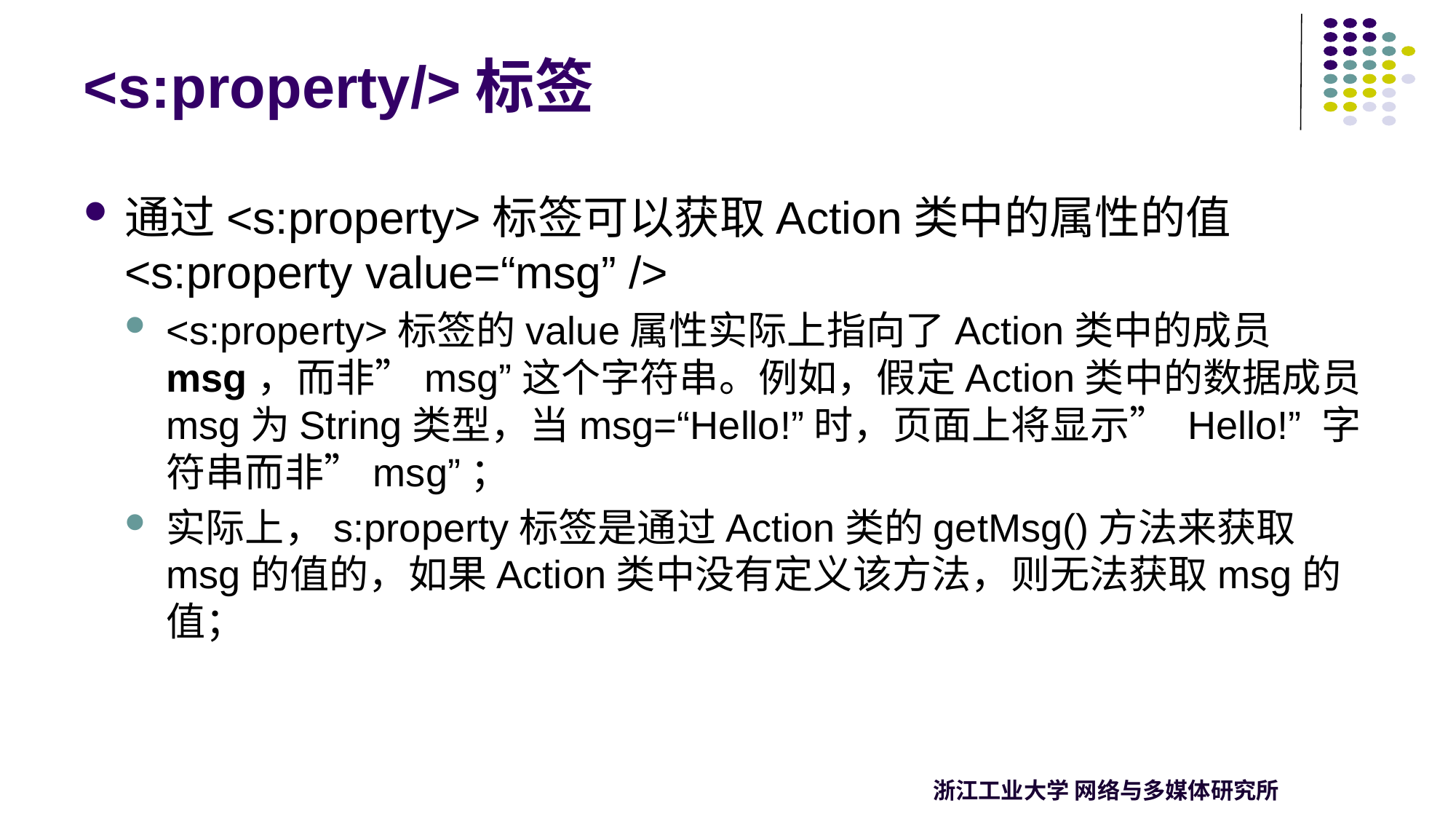

# <s:property/>标签
通过<s:property>标签可以获取Action类中的属性的值
<s:property value=“msg” />
<s:property>标签的value属性实际上指向了Action类中的成员msg，而非”msg”这个字符串。例如，假定Action类中的数据成员msg为String类型，当msg=“Hello!”时，页面上将显示” Hello!” 字符串而非”msg”；
实际上，s:property标签是通过Action类的getMsg()方法来获取msg的值的，如果Action类中没有定义该方法，则无法获取msg的值；